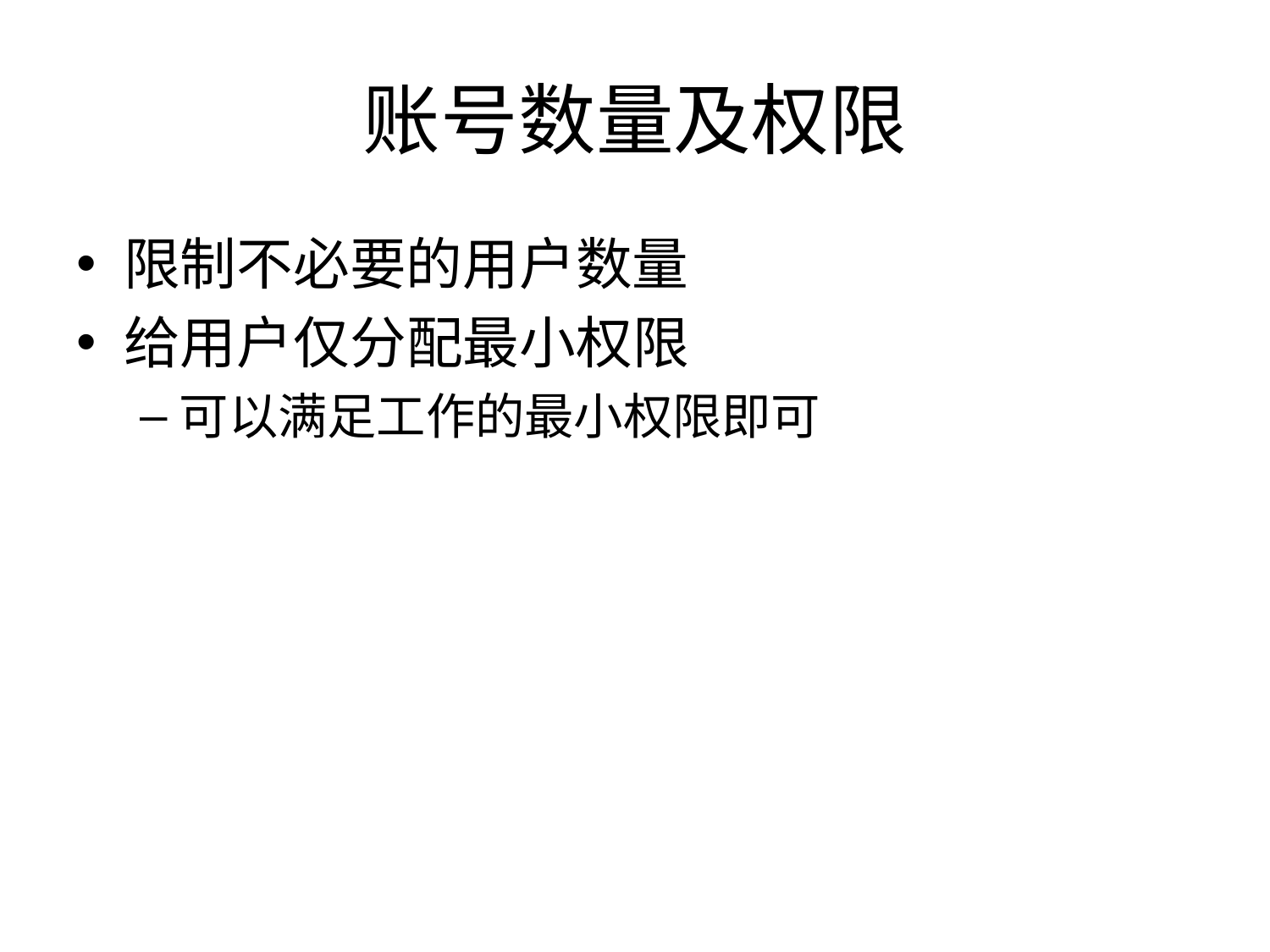

# 账号数量及权限
限制不必要的用户数量
给用户仅分配最小权限
可以满足工作的最小权限即可